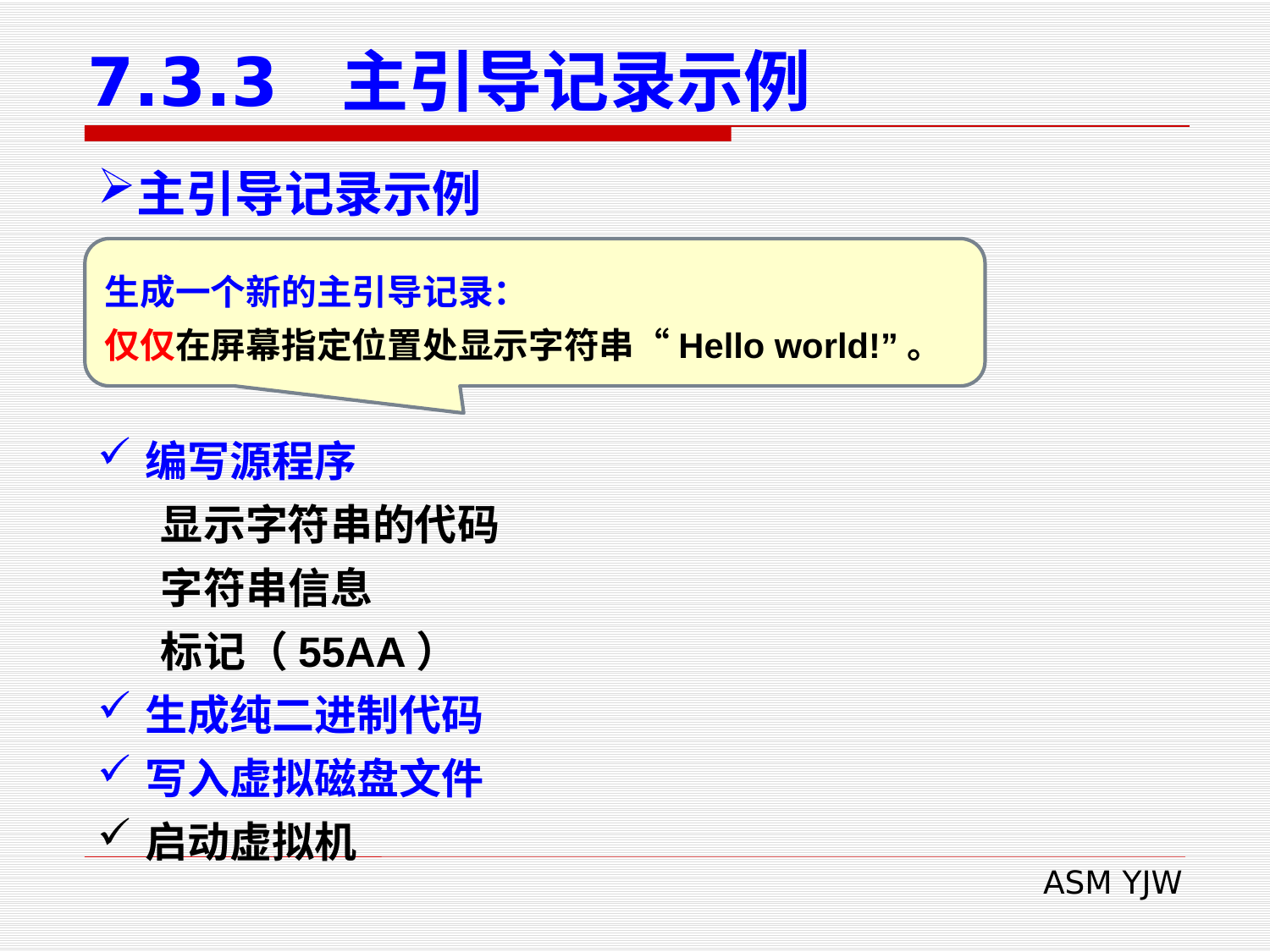

# 7.3.3  主引导记录示例
主引导记录示例
生成一个新的主引导记录：
仅仅在屏幕指定位置处显示字符串“Hello world!”。

编写源程序
显示字符串的代码
字符串信息
标记（55AA）
生成纯二进制代码
写入虚拟磁盘文件
启动虚拟机